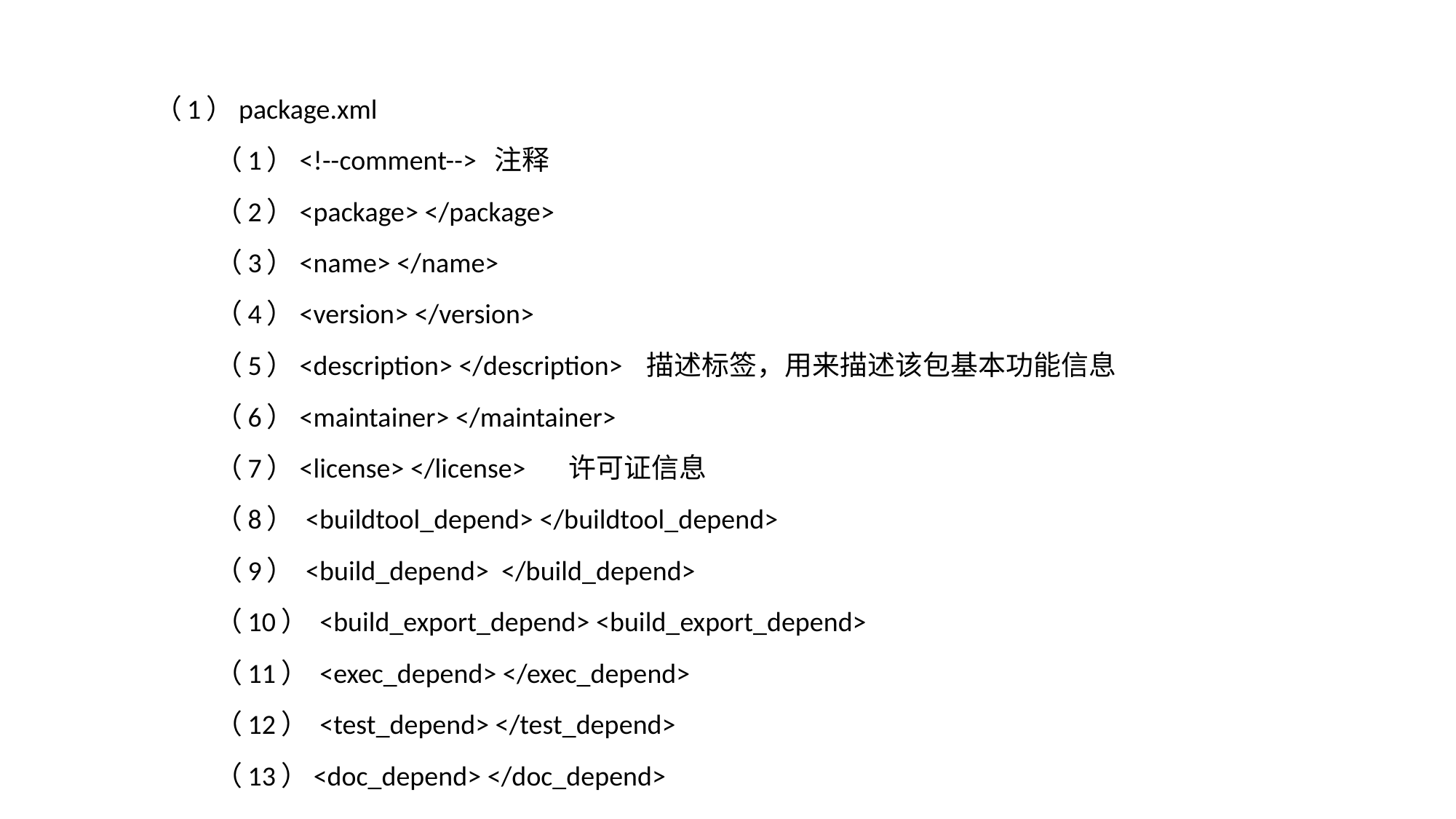

（1）package.xml
         （1）<!--comment-->  注释
         （2）<package> </package>
         （3）<name> </name>
         （4）<version> </version>
         （5）<description> </description>   描述标签，用来描述该包基本功能信息
         （6）<maintainer> </maintainer>
         （7）<license> </license>      许可证信息
         （8） <buildtool_depend> </buildtool_depend>
         （9） <build_depend>  </build_depend>
         （10） <build_export_depend> <build_export_depend>
         （11） <exec_depend> </exec_depend>
         （12） <test_depend> </test_depend>
         （13）<doc_depend> </doc_depend>